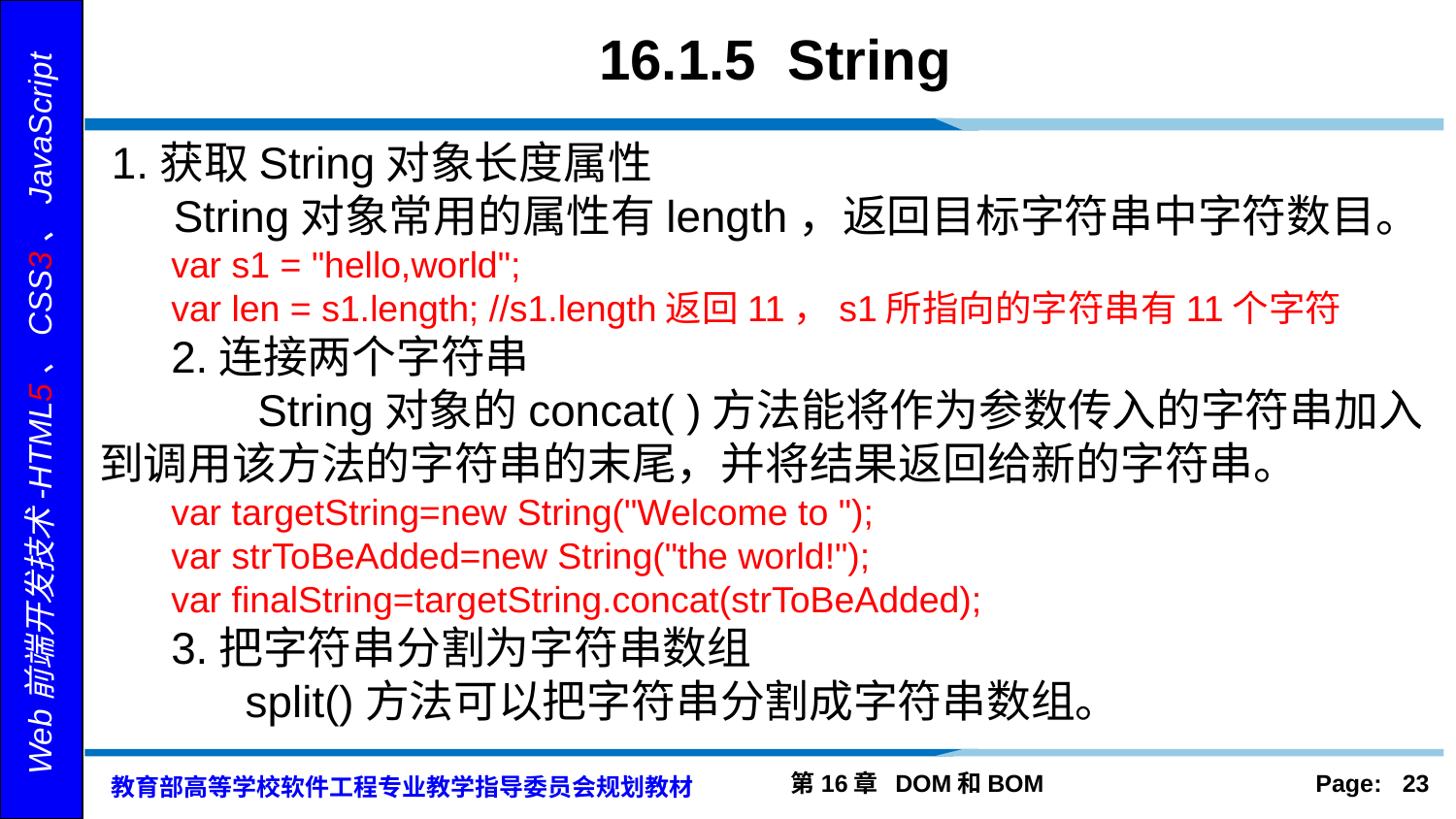

# 16.1.5  String
 1.获取String对象长度属性
      String对象常用的属性有length，返回目标字符串中字符数目。
var s1 = "hello,world";
var len = s1.length; //s1.length返回11，s1所指向的字符串有11个字符
2.连接两个字符串
       String对象的concat( )方法能将作为参数传入的字符串加入到调用该方法的字符串的末尾，并将结果返回给新的字符串。
var targetString=new String("Welcome to ");
var strToBeAdded=new String("the world!");
var finalString=targetString.concat(strToBeAdded);
3.把字符串分割为字符串数组
      split()方法可以把字符串分割成字符串数组。